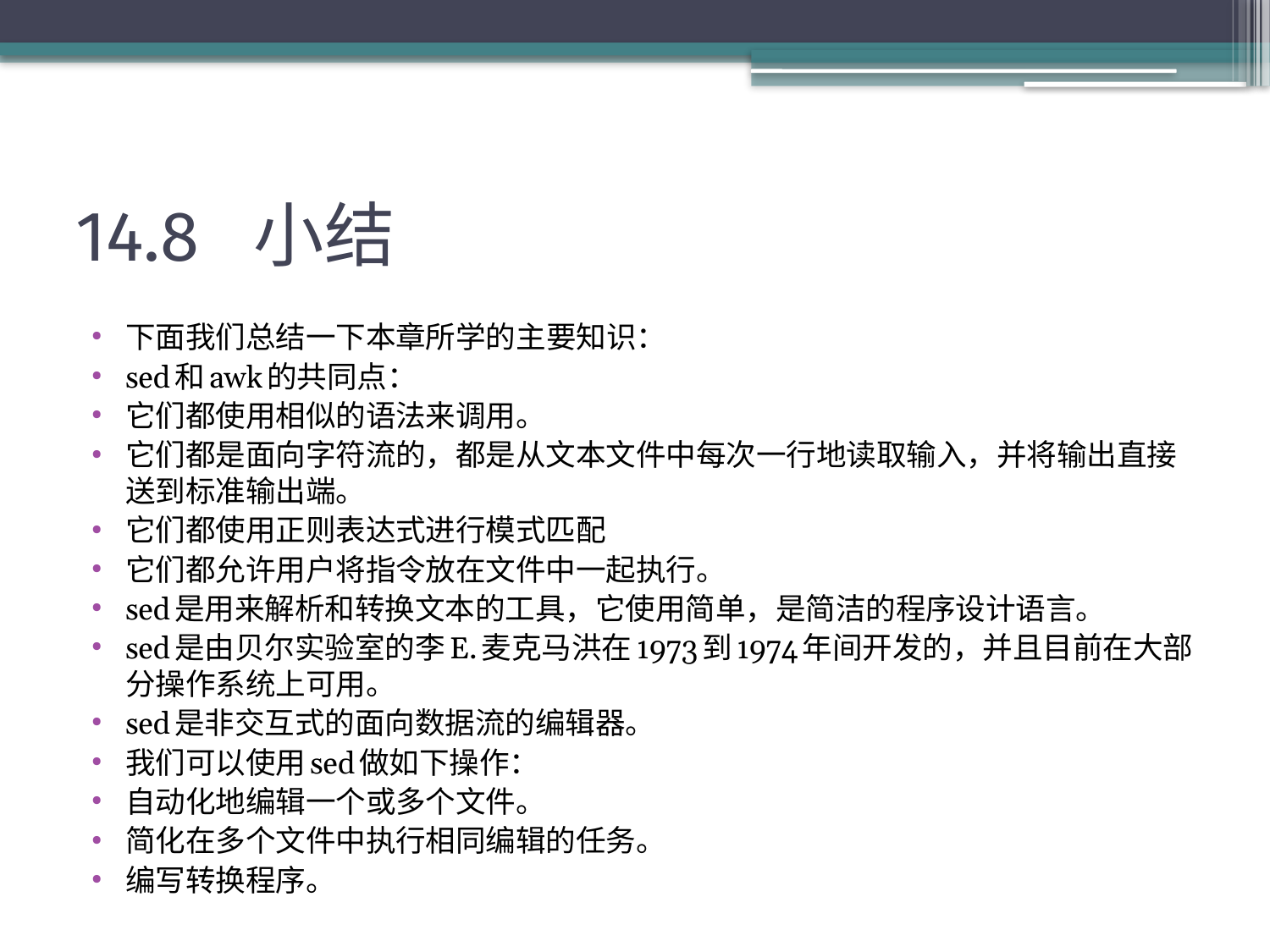

# 14.8  小结
下面我们总结一下本章所学的主要知识：
sed和awk的共同点：
它们都使用相似的语法来调用。
它们都是面向字符流的，都是从文本文件中每次一行地读取输入，并将输出直接送到标准输出端。
它们都使用正则表达式进行模式匹配
它们都允许用户将指令放在文件中一起执行。
sed是用来解析和转换文本的工具，它使用简单，是简洁的程序设计语言。
sed是由贝尔实验室的李E.麦克马洪在1973到1974年间开发的，并且目前在大部分操作系统上可用。
sed是非交互式的面向数据流的编辑器。
我们可以使用sed做如下操作：
自动化地编辑一个或多个文件。
简化在多个文件中执行相同编辑的任务。
编写转换程序。